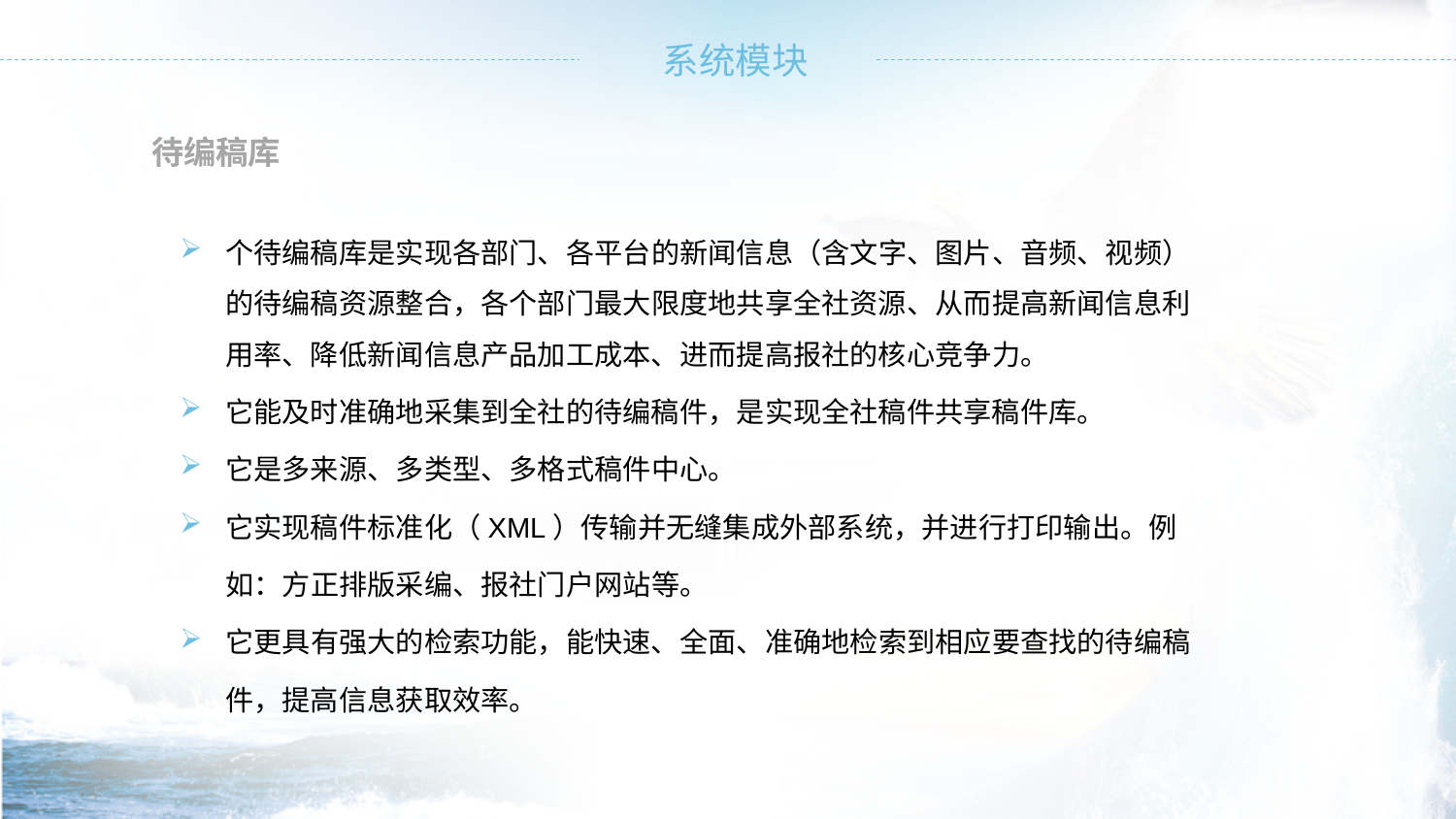

待编稿库
个待编稿库是实现各部门、各平台的新闻信息（含文字、图片、音频、视频）的待编稿资源整合，各个部门最大限度地共享全社资源、从而提高新闻信息利用率、降低新闻信息产品加工成本、进而提高报社的核心竞争力。
它能及时准确地采集到全社的待编稿件，是实现全社稿件共享稿件库。
它是多来源、多类型、多格式稿件中心。
它实现稿件标准化（XML）传输并无缝集成外部系统，并进行打印输出。例如：方正排版采编、报社门户网站等。
它更具有强大的检索功能，能快速、全面、准确地检索到相应要查找的待编稿件，提高信息获取效率。

36%
这里输入简单的文字概述里输入简单文字概述输入简单的文字概述

这里输入简单的文字概述里输入简单文字概述输入简单的文字概述
这里输入简单的文字概述里输入简单文字概述输入简单的文字概述

54%